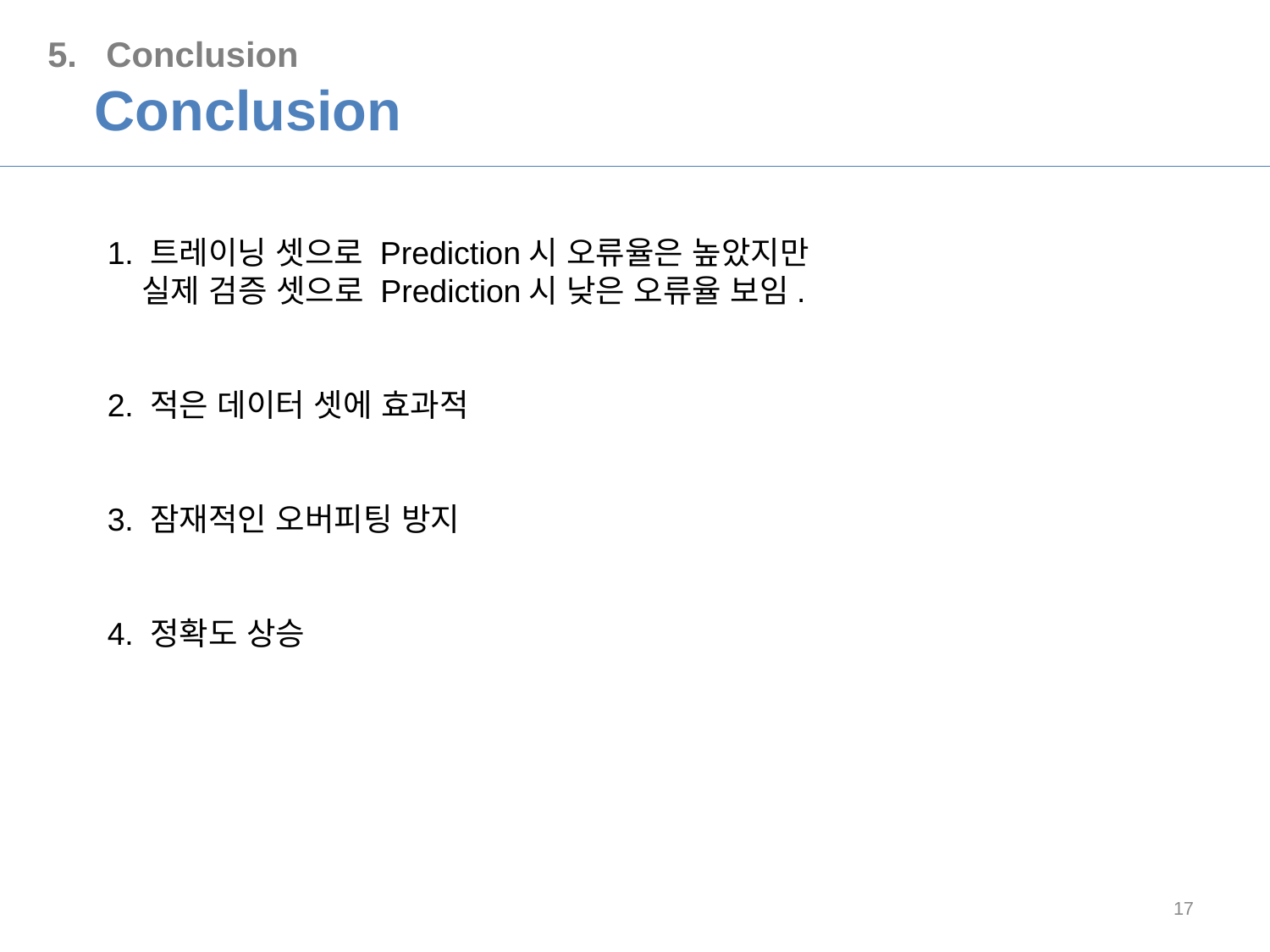

5.   Conclusion
   Conclusion
1. 트레이닝 셋으로 Prediction시 오류율은 높았지만
   실제 검증 셋으로 Prediction시 낮은 오류율 보임.

2. 적은 데이터 셋에 효과적

3. 잠재적인 오버피팅 방지

4. 정확도 상승
17